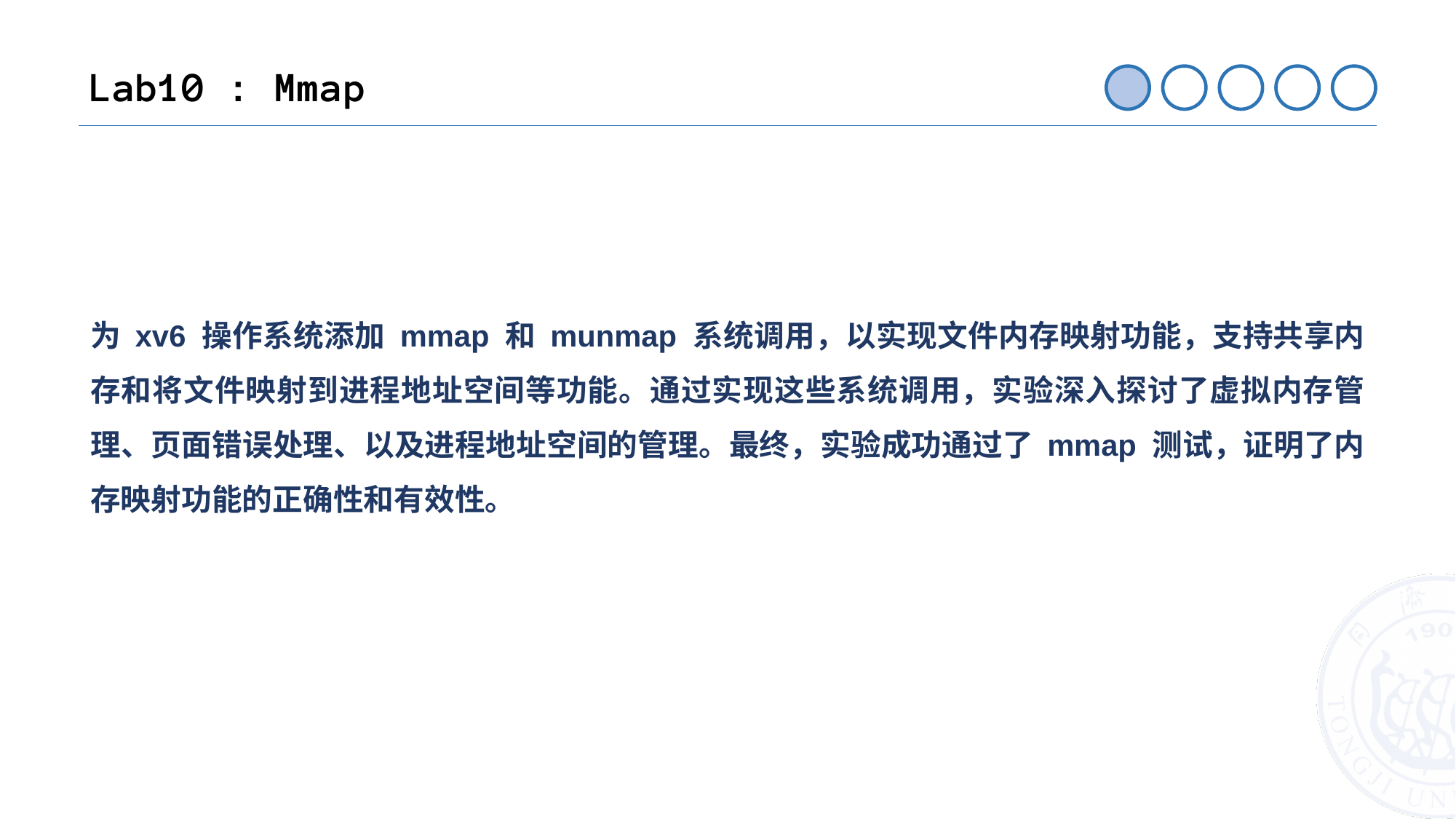

Lab10 : Mmap

为 xv6 操作系统添加 mmap 和 munmap 系统调用，以实现文件内存映射功能，支持共享内存和将文件映射到进程地址空间等功能。通过实现这些系统调用，实验深入探讨了虚拟内存管理、页面错误处理、以及进程地址空间的管理。最终，实验成功通过了 mmap 测试，证明了内存映射功能的正确性和有效性。